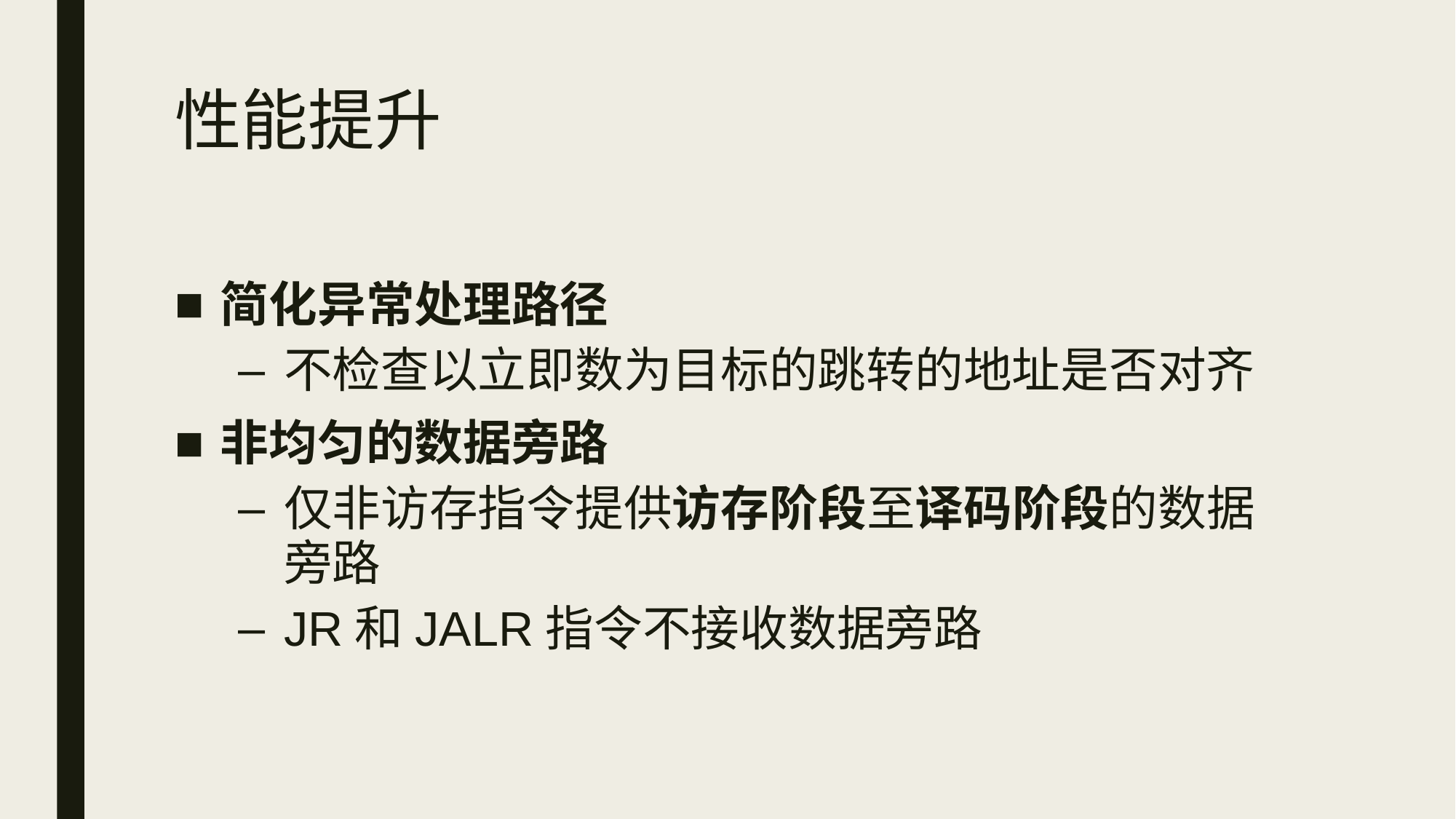

# 性能提升
简化异常处理路径
不检查以立即数为目标的跳转的地址是否对齐
非均匀的数据旁路
仅非访存指令提供访存阶段至译码阶段的数据旁路
JR和JALR指令不接收数据旁路